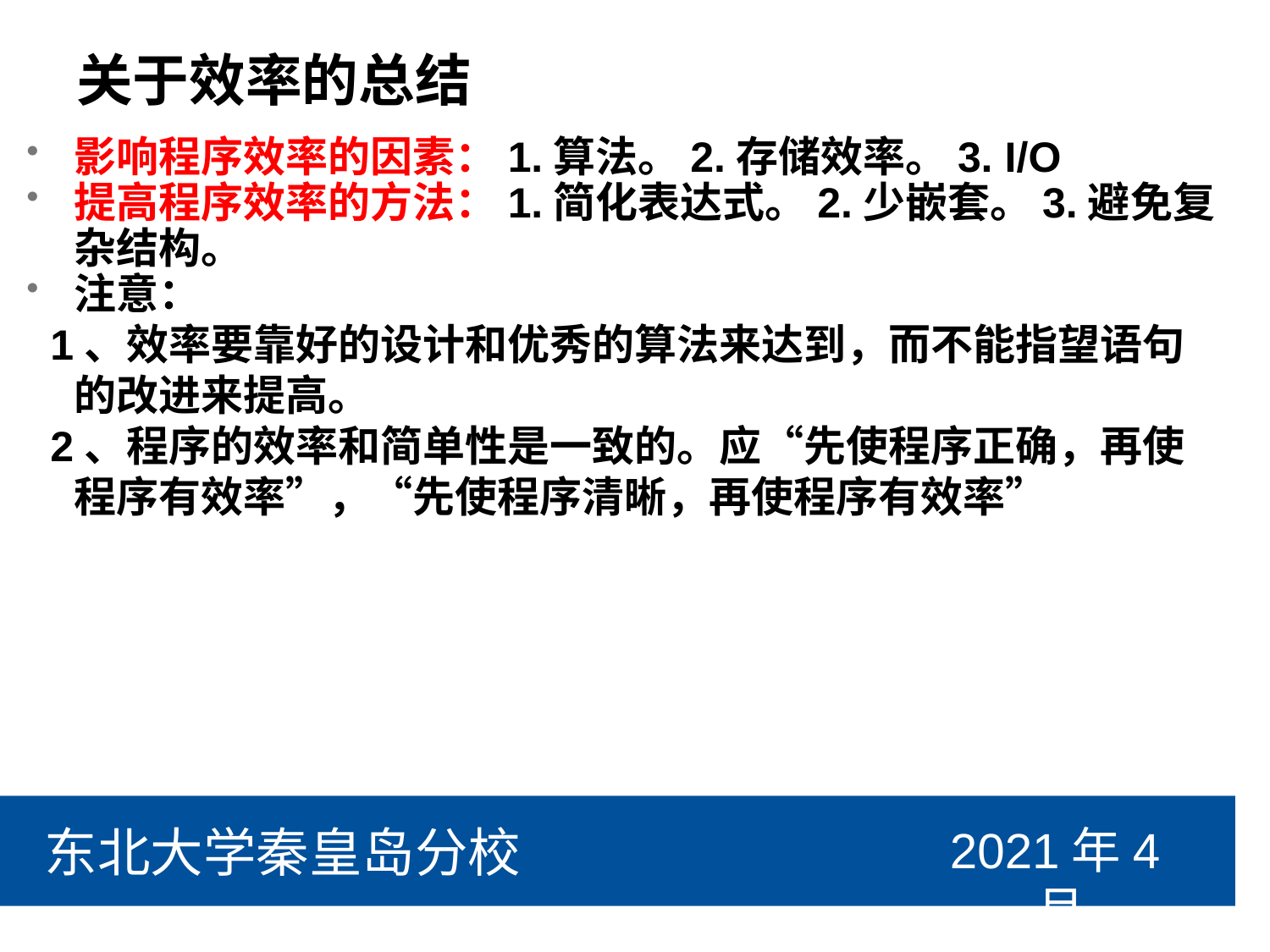

# 关于效率的总结
影响程序效率的因素：1.算法。2.存储效率。3. I/O
提高程序效率的方法：1.简化表达式。2.少嵌套。3.避免复杂结构。
注意：
  1、效率要靠好的设计和优秀的算法来达到，而不能指望语句的改进来提高。
  2、程序的效率和简单性是一致的。应“先使程序正确，再使程序有效率”，“先使程序清晰，再使程序有效率”